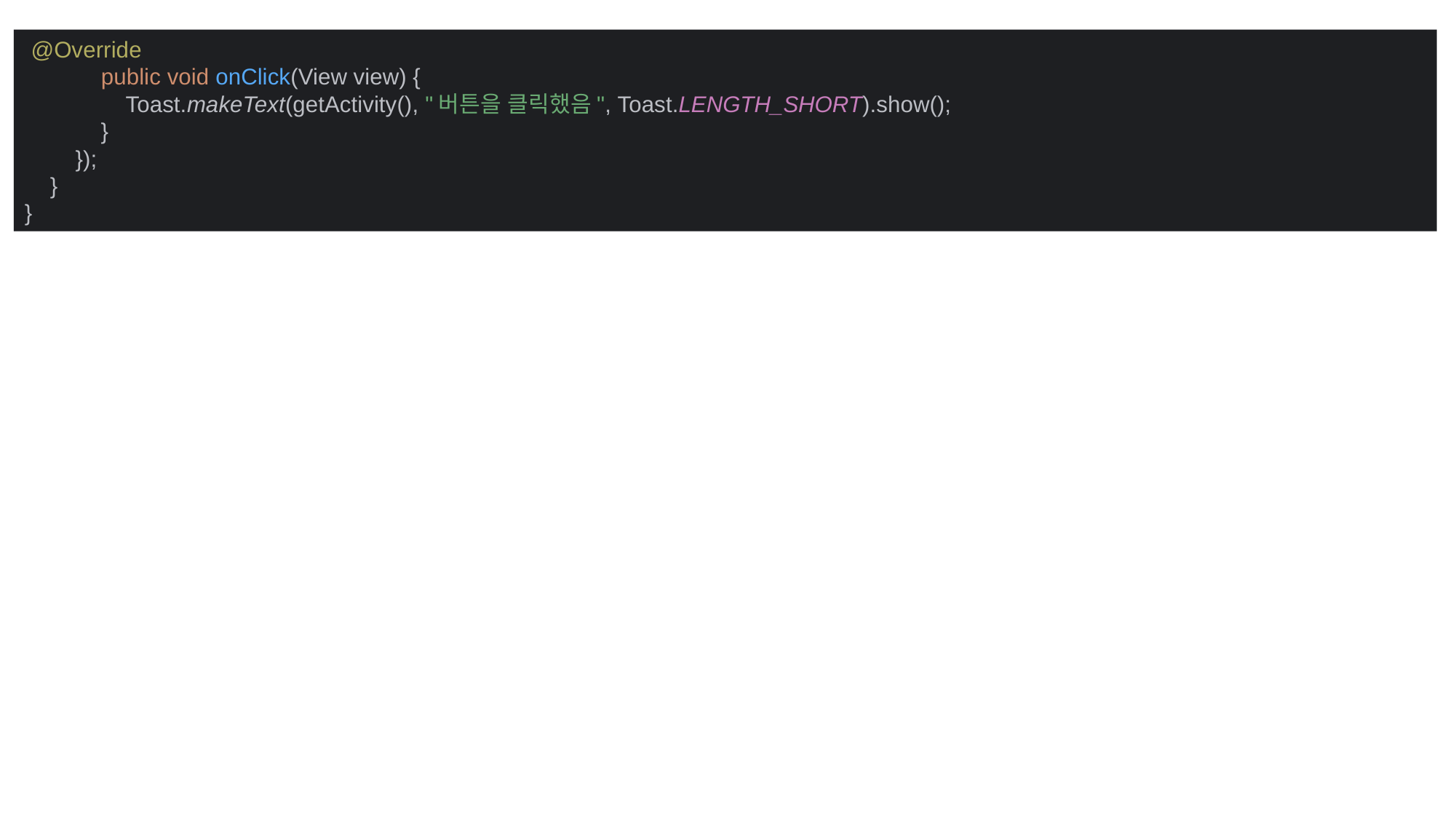

@Override
            public void onClick(View view) {
                Toast.makeText(getActivity(), "버튼을 클릭했음", Toast.LENGTH_SHORT).show();
            }
        });
    }
}